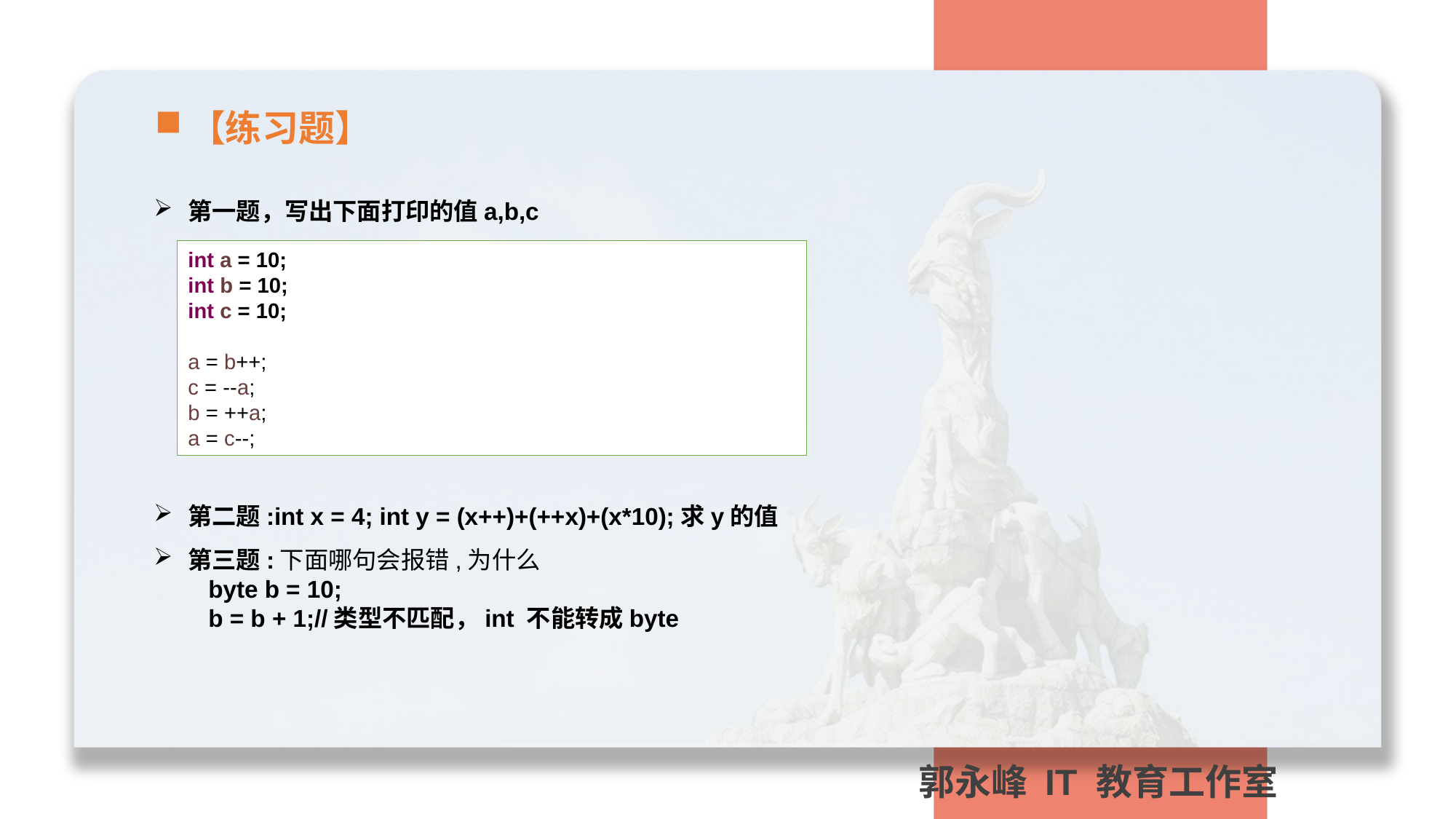

【练习题】
第一题，写出下面打印的值a,b,c

第二题:int x = 4; int y = (x++)+(++x)+(x*10);求y的值
第三题:下面哪句会报错,为什么
byte b = 10;
b = b + 1;//类型不匹配，int 不能转成byte
int a = 10;
int b = 10;
int c = 10;

a = b++;
c = --a;
b = ++a;
a = c--;